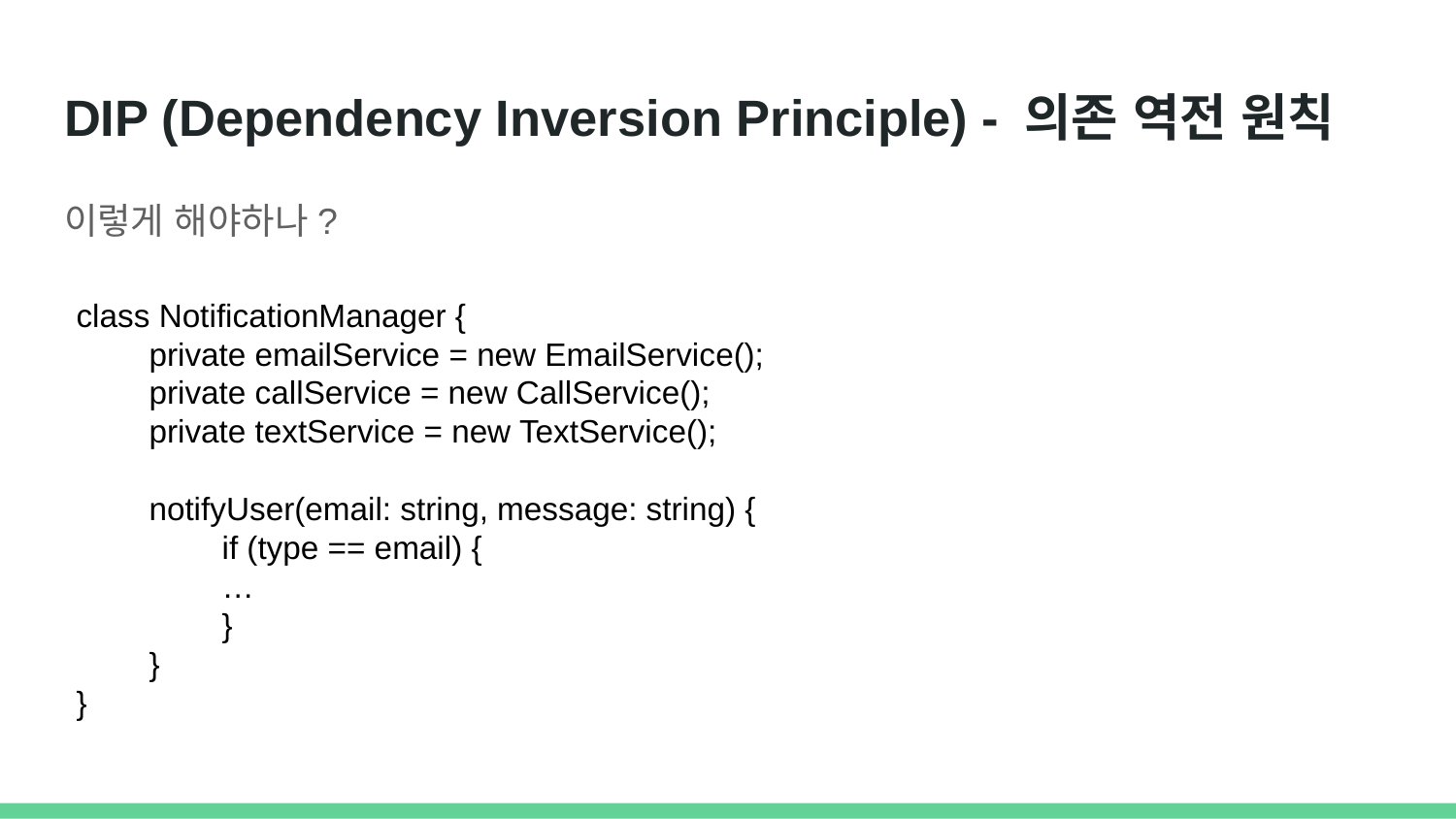

# DIP (Dependency Inversion Principle) - 의존 역전 원칙
이렇게 해야하나?
class NotificationManager {
private emailService = new EmailService();
private callService = new CallService();
private textService = new TextService();

notifyUser(email: string, message: string) {
	if (type == email) {
	…
}
}
}